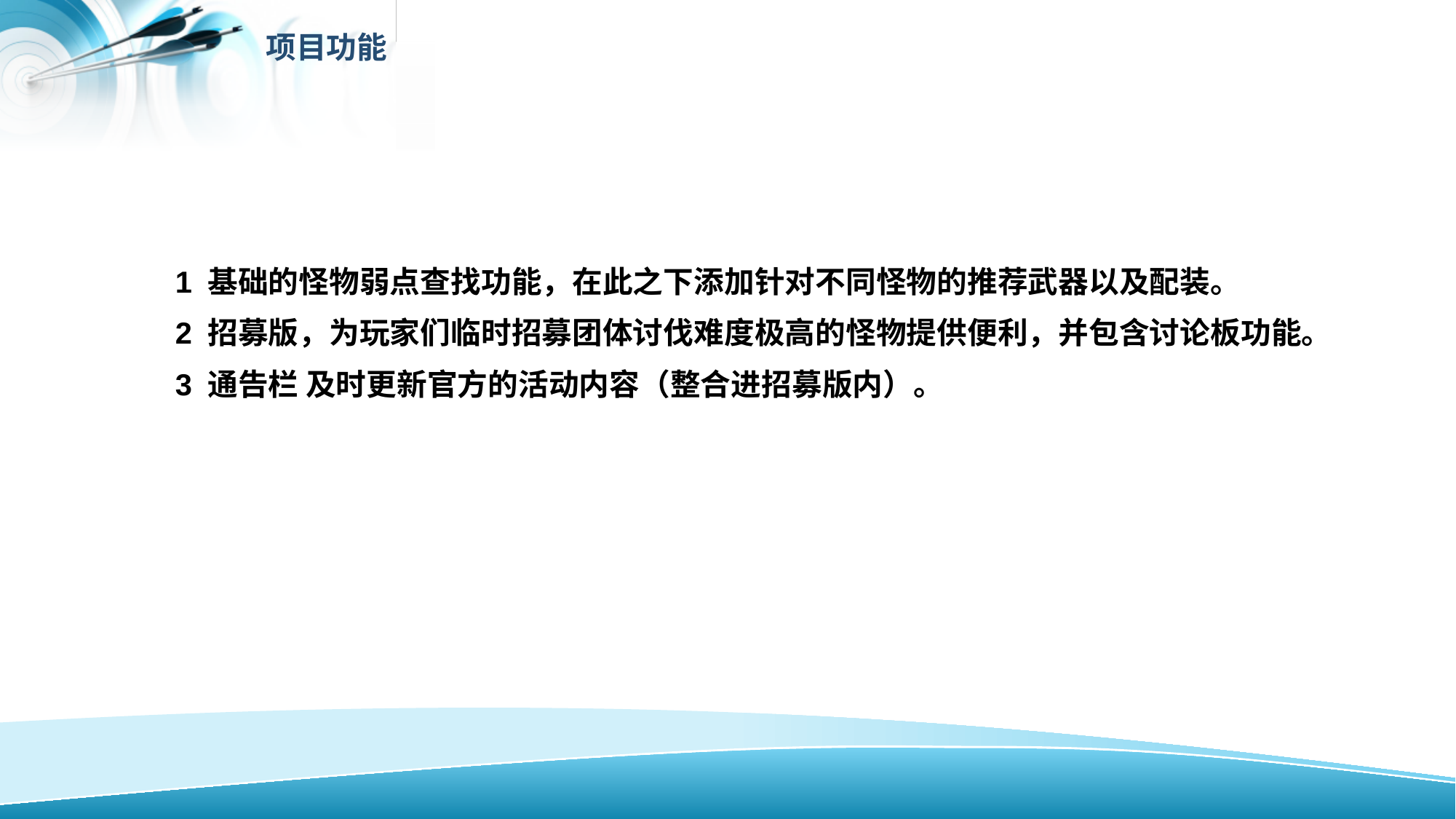

项目功能
1 基础的怪物弱点查找功能，在此之下添加针对不同怪物的推荐武器以及配装。
2 招募版，为玩家们临时招募团体讨伐难度极高的怪物提供便利，并包含讨论板功能。
3 通告栏 及时更新官方的活动内容（整合进招募版内）。